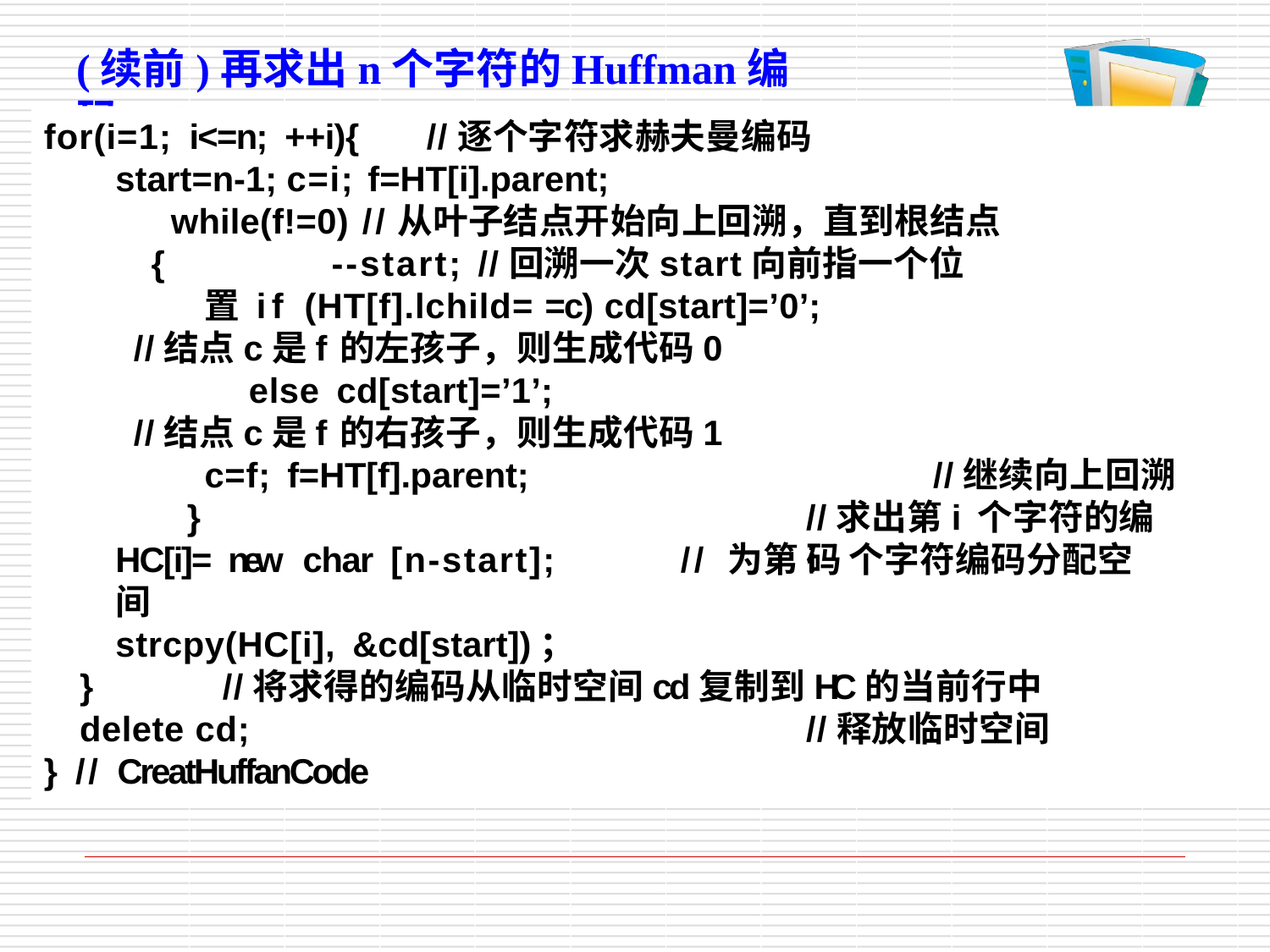

# (续前)再求出n个字符的Huffman编码HC

for(i=1; i<=n; ++i){	//逐个字符求赫夫曼编码
start=n-1; c=i; f=HT[i].parent;
while(f!=0) //从叶子结点开始向上回溯，直到根结点
{		--start; //回溯一次start向前指一个位置 if (HT[f].lchild= =c) cd[start]=’0’;
//结点c是f的左孩子，则生成代码0
else cd[start]=’1’;
//结点c是f的右孩子，则生成代码1
c=f; f=HT[f].parent;
}
//继续向上回溯
//求出第i个字符的编码
HC[i]=  new    char [n-start];	// 为第i 个字符编码分配空间
strcpy(HC[i], &cd[start])；
//将求得的编码从临时空间cd复制到HC的当前行中
}
delete cd;
} // CreatHuffanCode
//释放临时空间